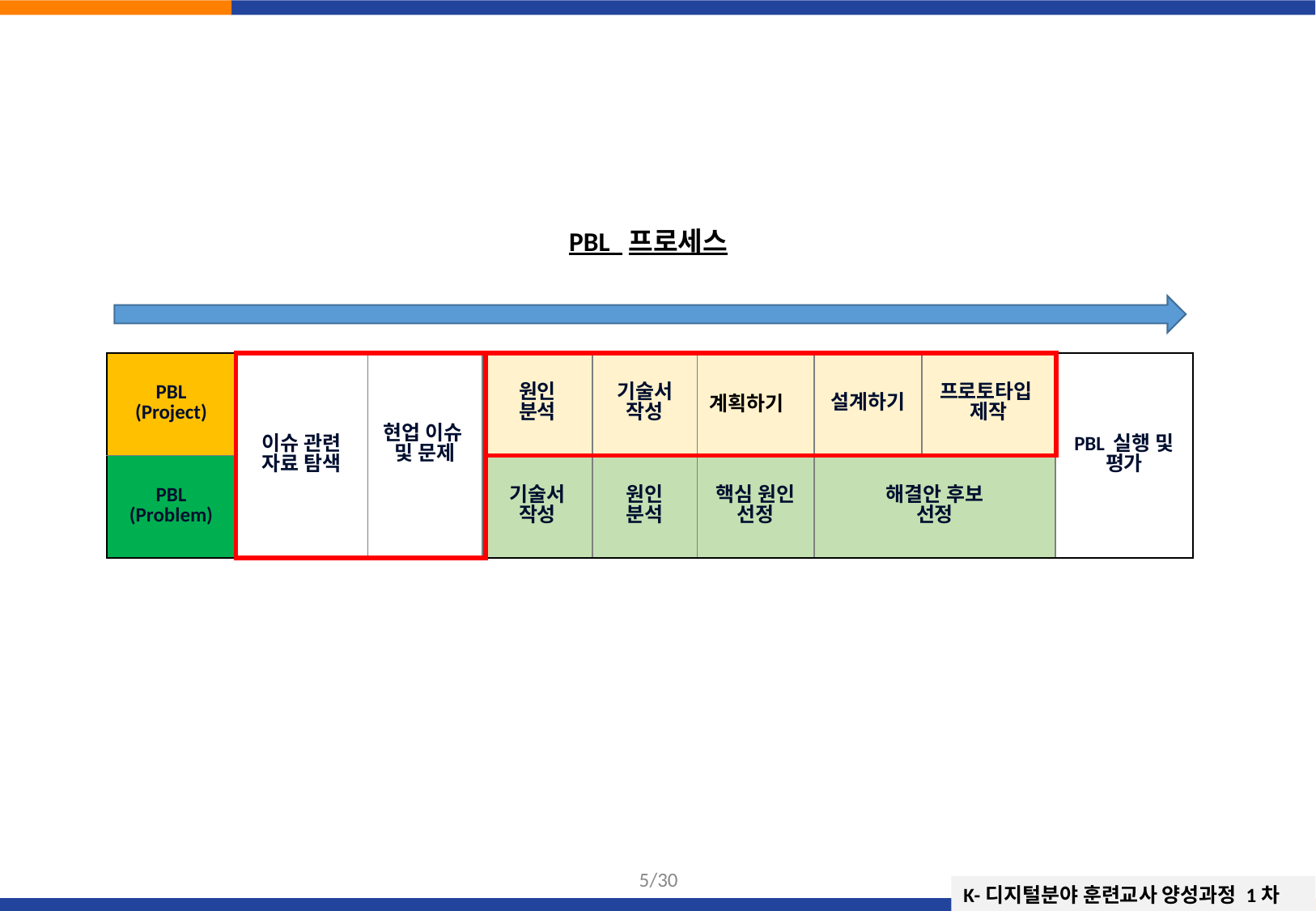

PBL  프로세스

|  |
| --- |
| PBL (Project) | 이슈 관련 자료 탐색 | 현업 이슈 및 문제 | 원인 분석 | 기술서 작성 | 계획하기 | 설계하기 | 프로토타입 제작 | PBL 실행 및 평가 |
| --- | --- | --- | --- | --- | --- | --- | --- | --- |
| PBL (Problem) |  |  | 기술서 작성 | 원인 분석 | 핵심 원인 선정 | 해결안 후보 선정 |  |  |
|  |
| --- |
5/30